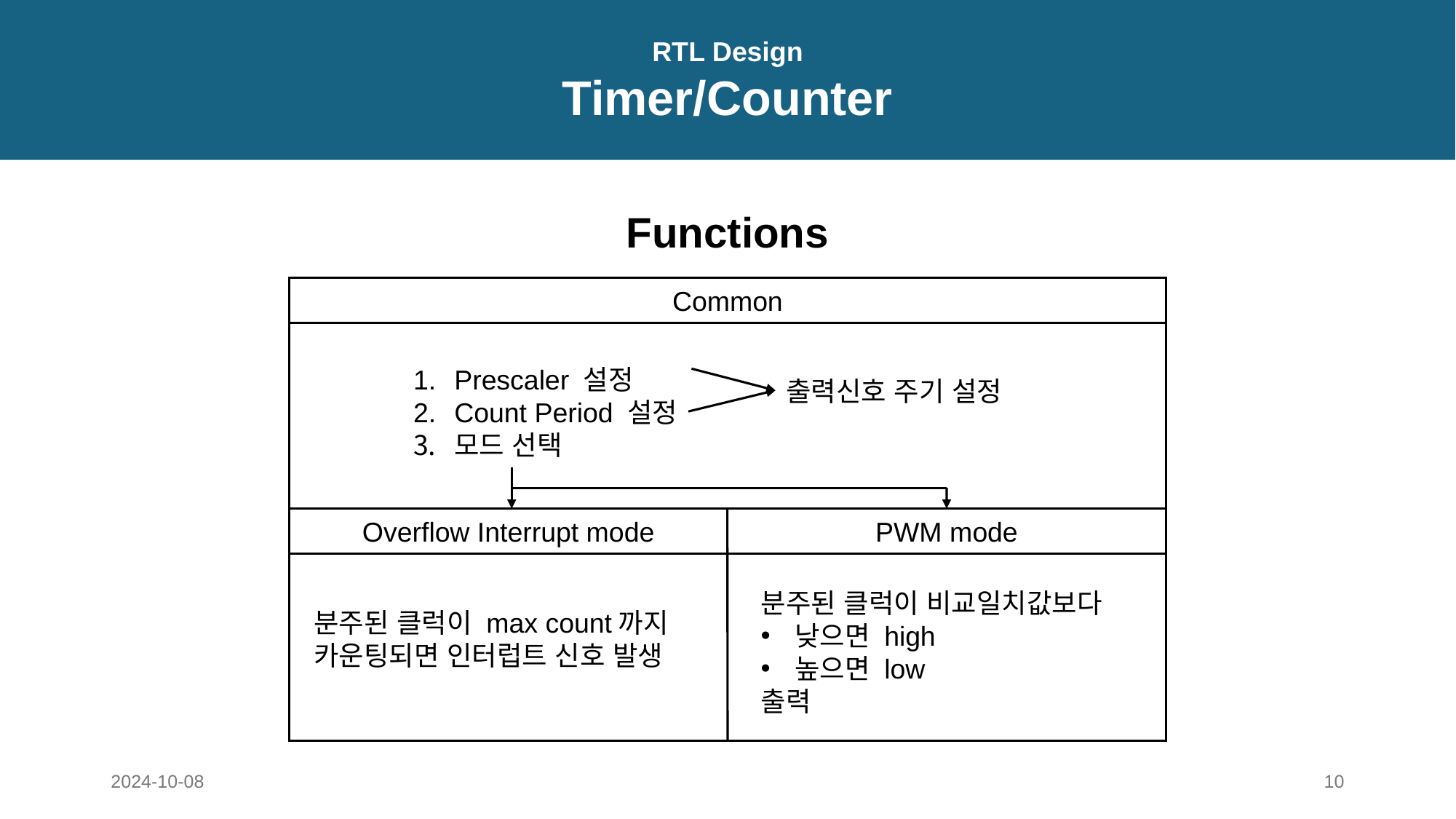

RTL Design
Timer/Counter
Functions
Common

Prescaler 설정
Count Period 설정
모드 선택
출력신호 주기 설정
PWM mode
Overflow Interrupt mode
분주된 클럭이 비교일치값보다
낮으면 high
높으면 low
출력
분주된 클럭이 max count까지 카운팅되면 인터럽트 신호 발생
2024-10-08
10